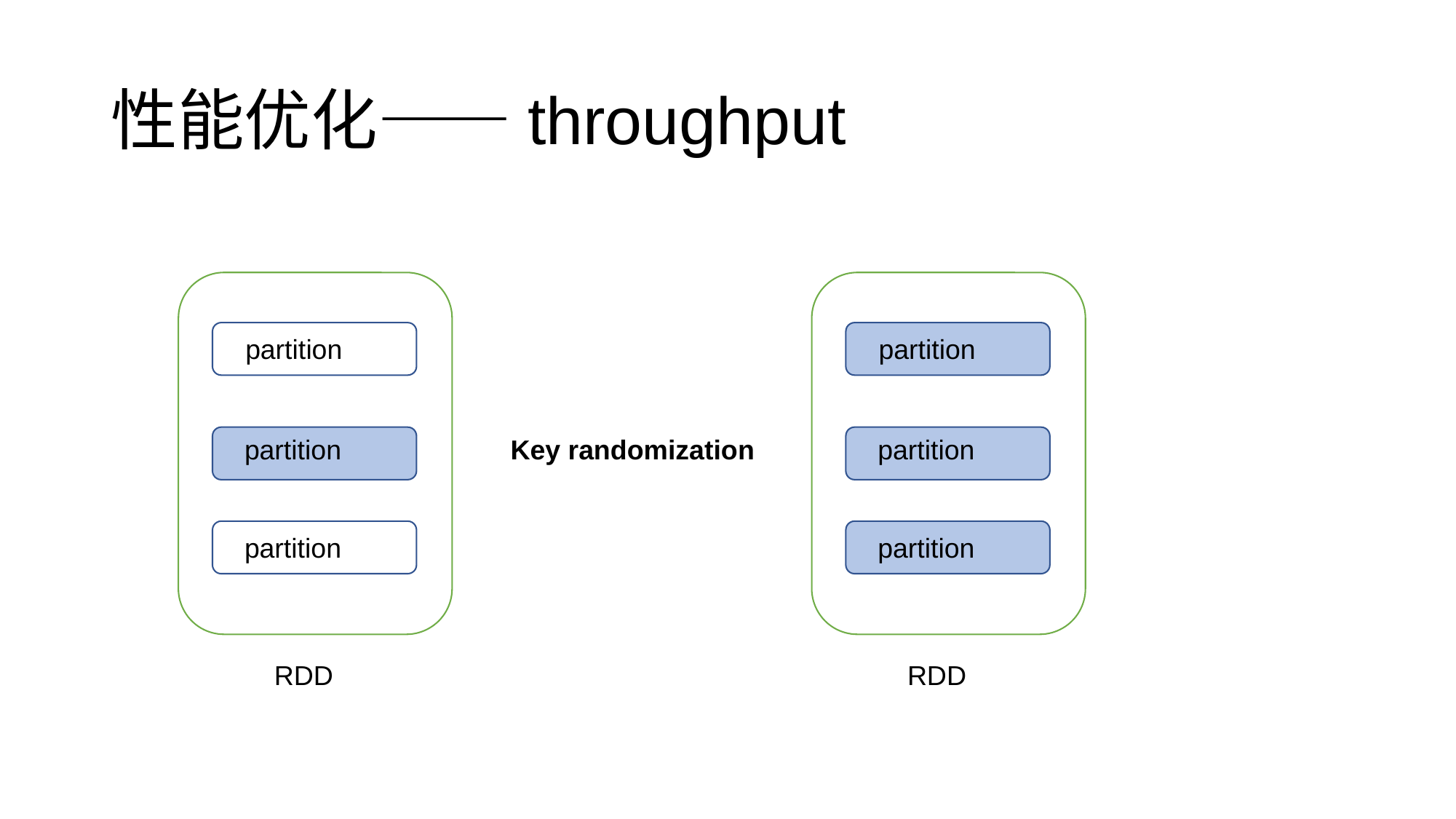

# 性能优化——throughput

partition

partition

partition
RDD

partition

partition

partition
RDD
Key randomization